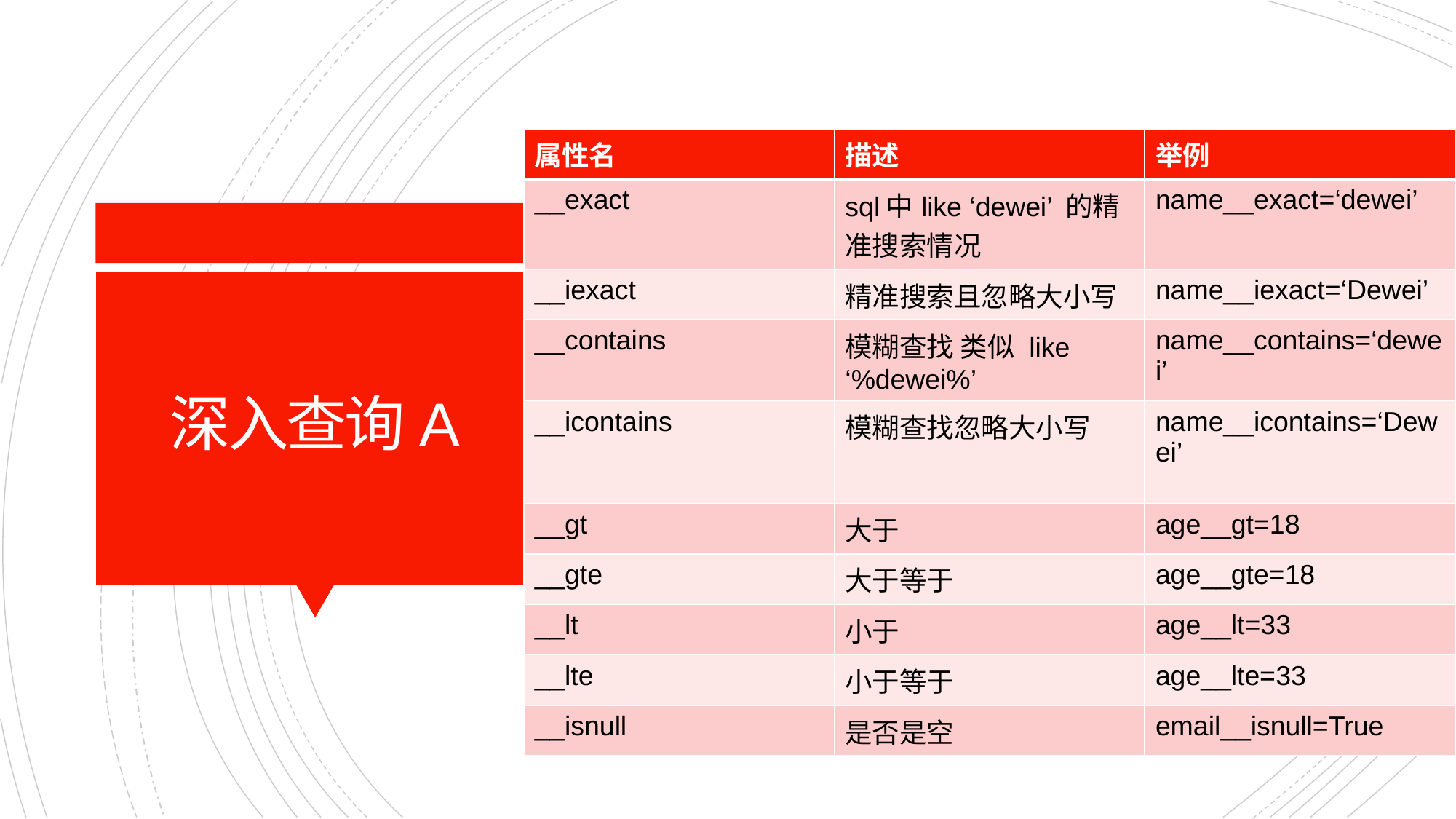

| 属性名 | 描述 | 举例 |
| --- | --- | --- |
| \_\_exact | sql中like ‘dewei’ 的精准搜索情况 | name\_\_exact=‘dewei’ |
| \_\_iexact | 精准搜索且忽略大小写 | name\_\_iexact=‘Dewei’ |
| \_\_contains | 模糊查找 类似 like ‘%dewei%’ | name\_\_contains=‘dewei’ |
| \_\_icontains | 模糊查找忽略大小写 | name\_\_icontains=‘Dewei’ |
| \_\_gt | 大于 | age\_\_gt=18 |
| \_\_gte | 大于等于 | age\_\_gte=18 |
| \_\_lt | 小于 | age\_\_lt=33 |
| \_\_lte | 小于等于 | age\_\_lte=33 |
| \_\_isnull | 是否是空 | email\_\_isnull=True |
# 深入查询A